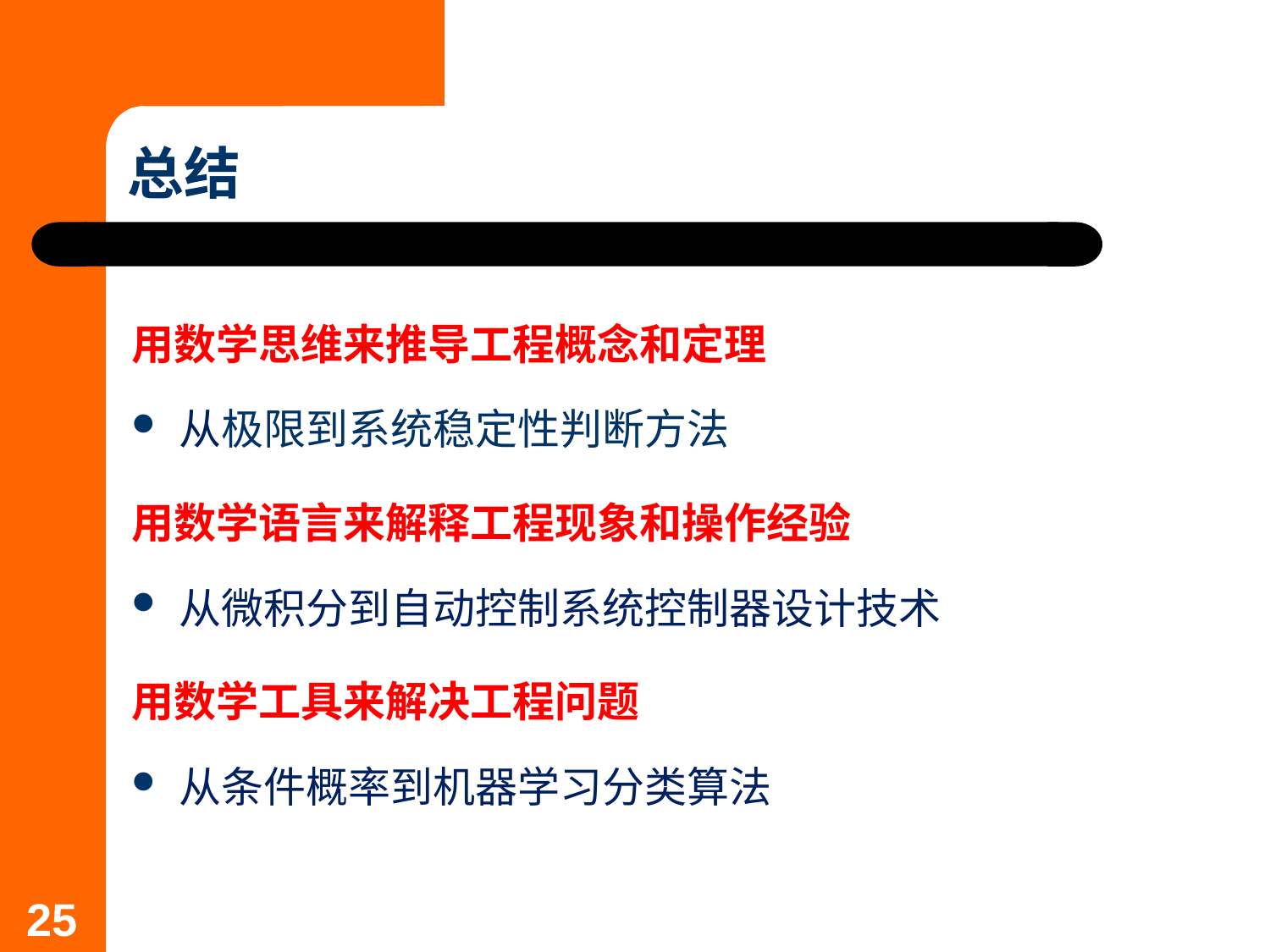

# 总结
用数学思维来推导工程概念和定理
从极限到系统稳定性判断方法
用数学语言来解释工程现象和操作经验
从微积分到自动控制系统控制器设计技术
用数学工具来解决工程问题
从条件概率到机器学习分类算法
25